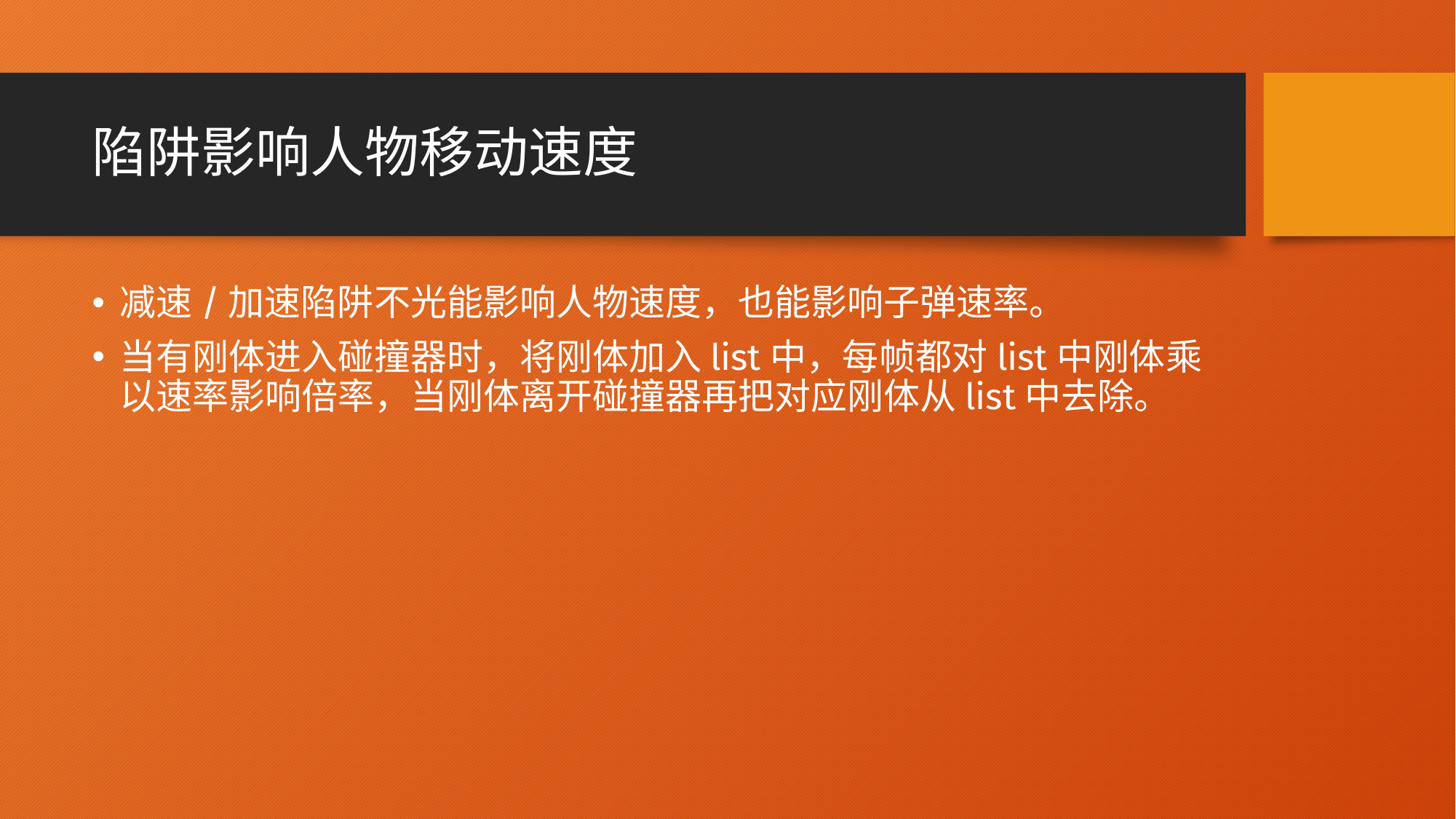

# 陷阱影响人物移动速度
减速/加速陷阱不光能影响人物速度，也能影响子弹速率。
当有刚体进入碰撞器时，将刚体加入list中，每帧都对list中刚体乘以速率影响倍率，当刚体离开碰撞器再把对应刚体从list中去除。